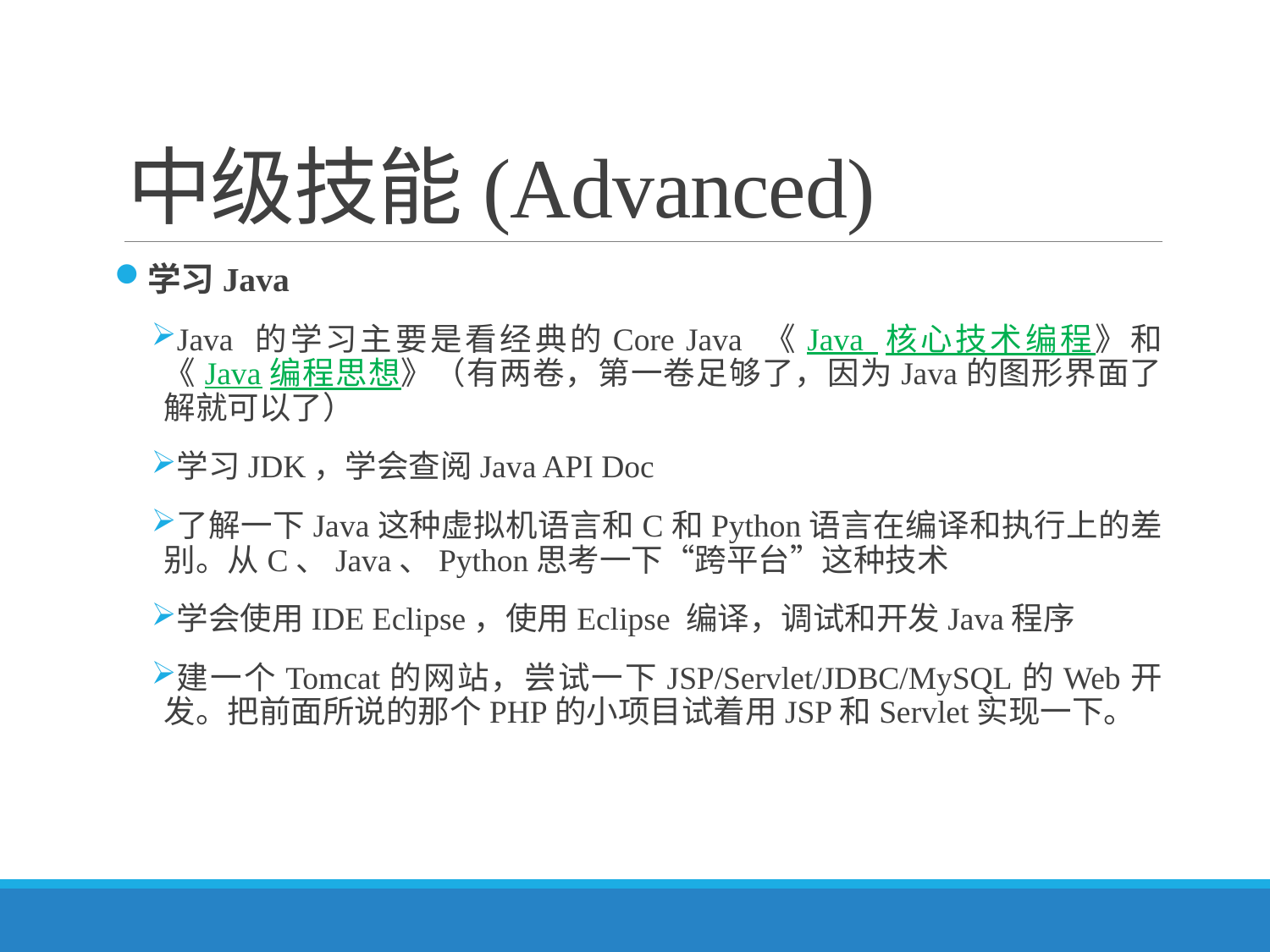

# 中级技能(Advanced)
学习Java
Java 的学习主要是看经典的Core Java 《Java 核心技术编程》和《Java编程思想》（有两卷，第一卷足够了，因为Java的图形界面了解就可以了）
学习JDK，学会查阅Java API Doc
了解一下Java这种虚拟机语言和C和Python语言在编译和执行上的差别。从C、Java、Python思考一下“跨平台”这种技术
学会使用IDE Eclipse，使用Eclipse 编译，调试和开发Java程序
建一个Tomcat的网站，尝试一下JSP/Servlet/JDBC/MySQL的Web开发。把前面所说的那个PHP的小项目试着用JSP和Servlet实现一下。